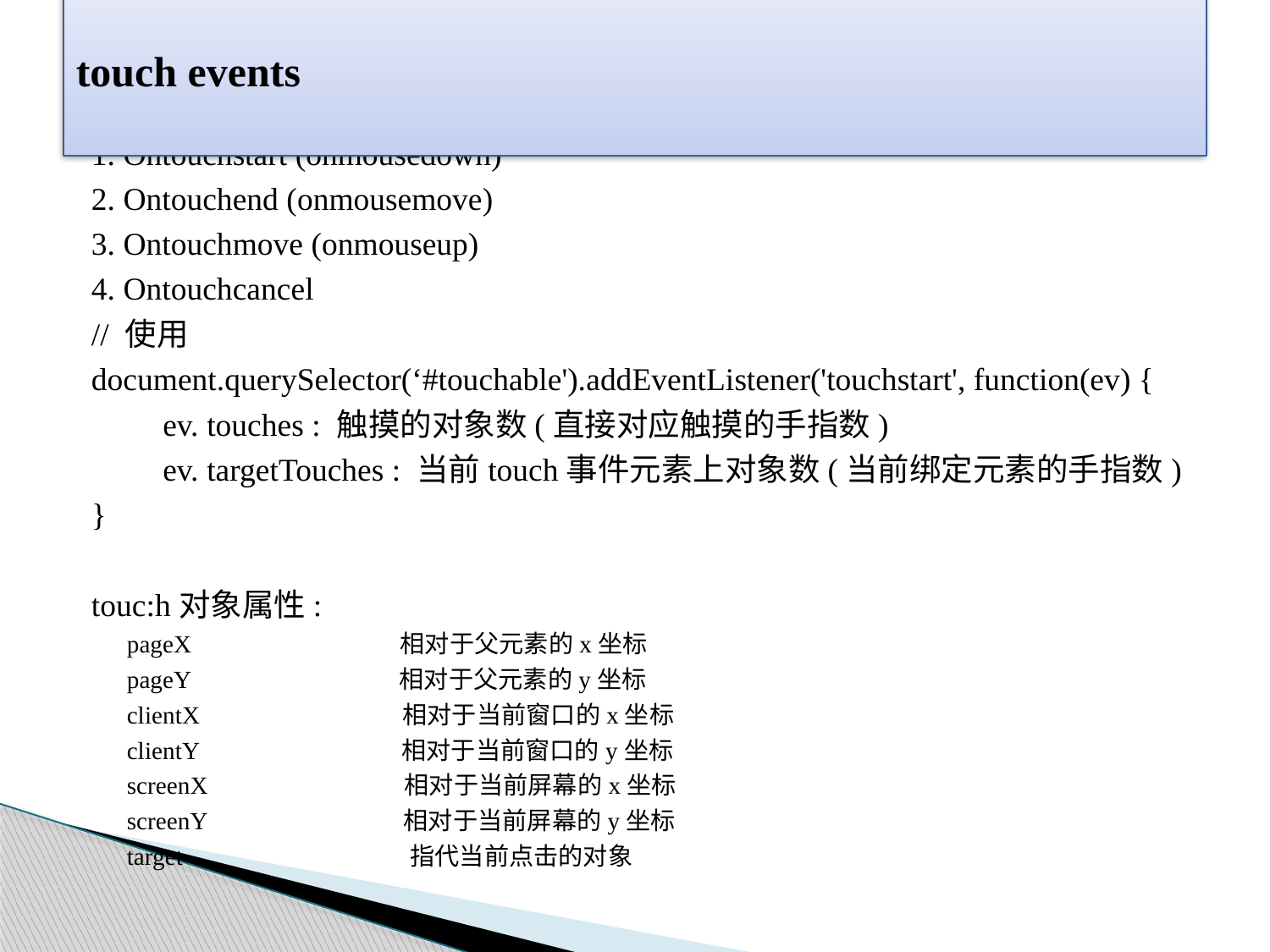

# touch events
1. Ontouchstart (onmousedown)
2. Ontouchend (onmousemove)
3. Ontouchmove (onmouseup)
4. Ontouchcancel
// 使用
document.querySelector(‘#touchable').addEventListener('touchstart', function(ev) {
	ev. touches : 触摸的对象数(直接对应触摸的手指数)
	ev. targetTouches : 当前touch事件元素上对象数(当前绑定元素的手指数)
}

touc:h对象属性:
pageX                                 相对于父元素的x坐标
pageY                                 相对于父元素的y坐标
clientX                                相对于当前窗口的x坐标
clientY                                相对于当前窗口的y坐标
screenX                               相对于当前屏幕的x坐标
screenY                               相对于当前屏幕的y坐标
target                                    指代当前点击的对象